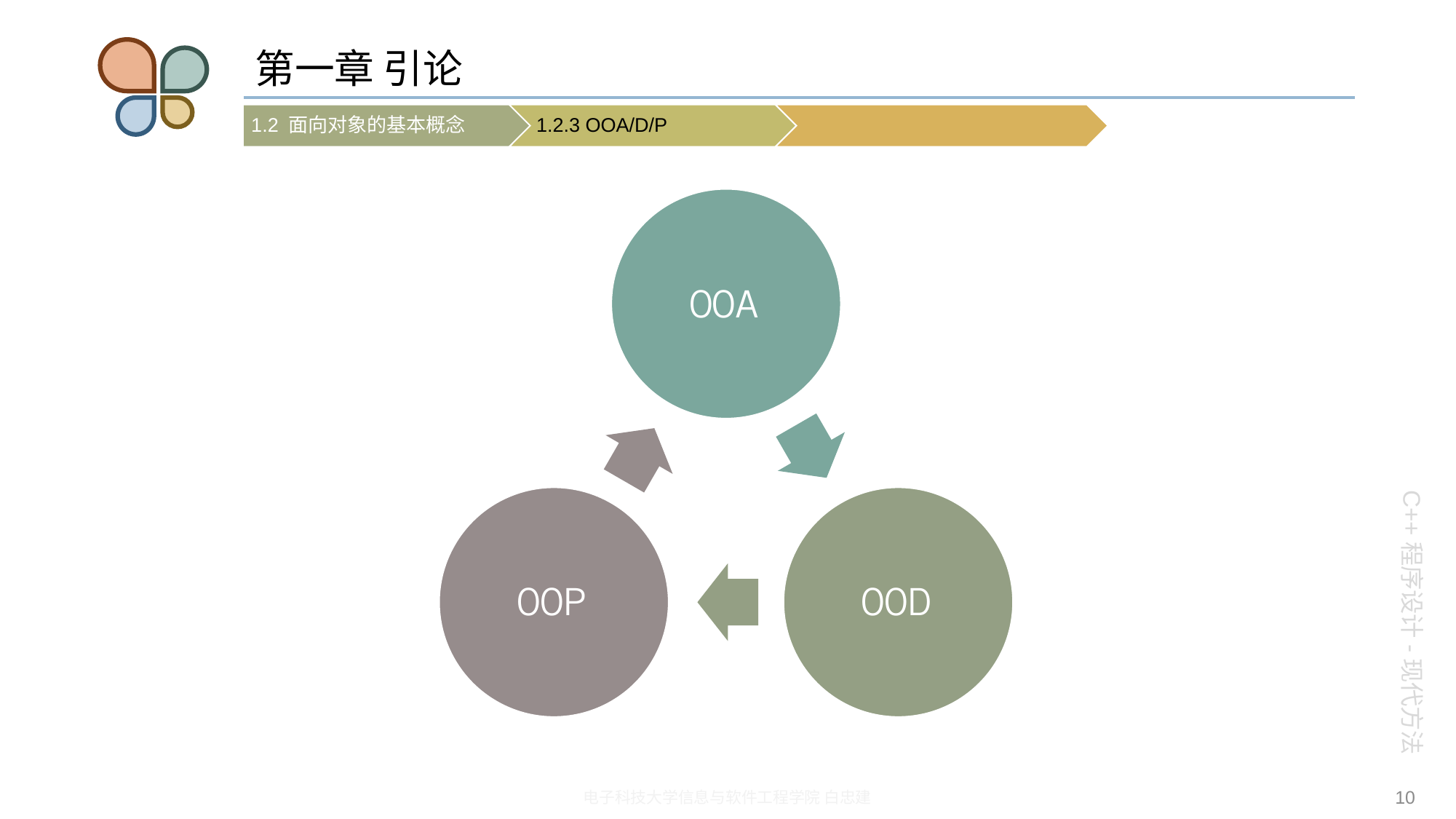

# 第一章 引论
1.2 面向对象的基本概念
1.2.3 OOA/D/P

OOA

OOD

OOP

10